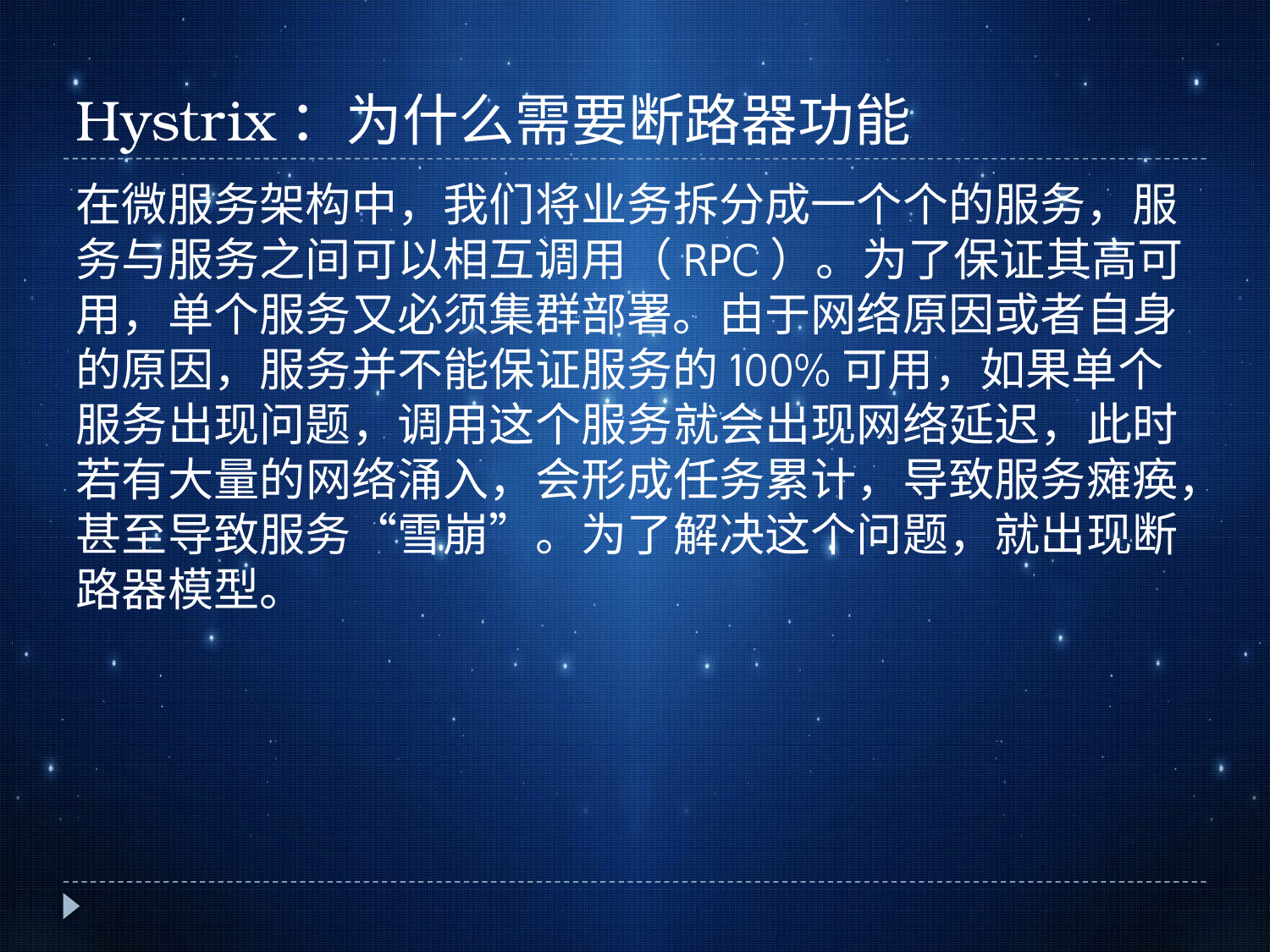

# Hystrix：为什么需要断路器功能
在微服务架构中，我们将业务拆分成一个个的服务，服务与服务之间可以相互调用（RPC）。为了保证其高可用，单个服务又必须集群部署。由于网络原因或者自身的原因，服务并不能保证服务的100%可用，如果单个服务出现问题，调用这个服务就会出现网络延迟，此时若有大量的网络涌入，会形成任务累计，导致服务瘫痪，甚至导致服务“雪崩”。为了解决这个问题，就出现断路器模型。